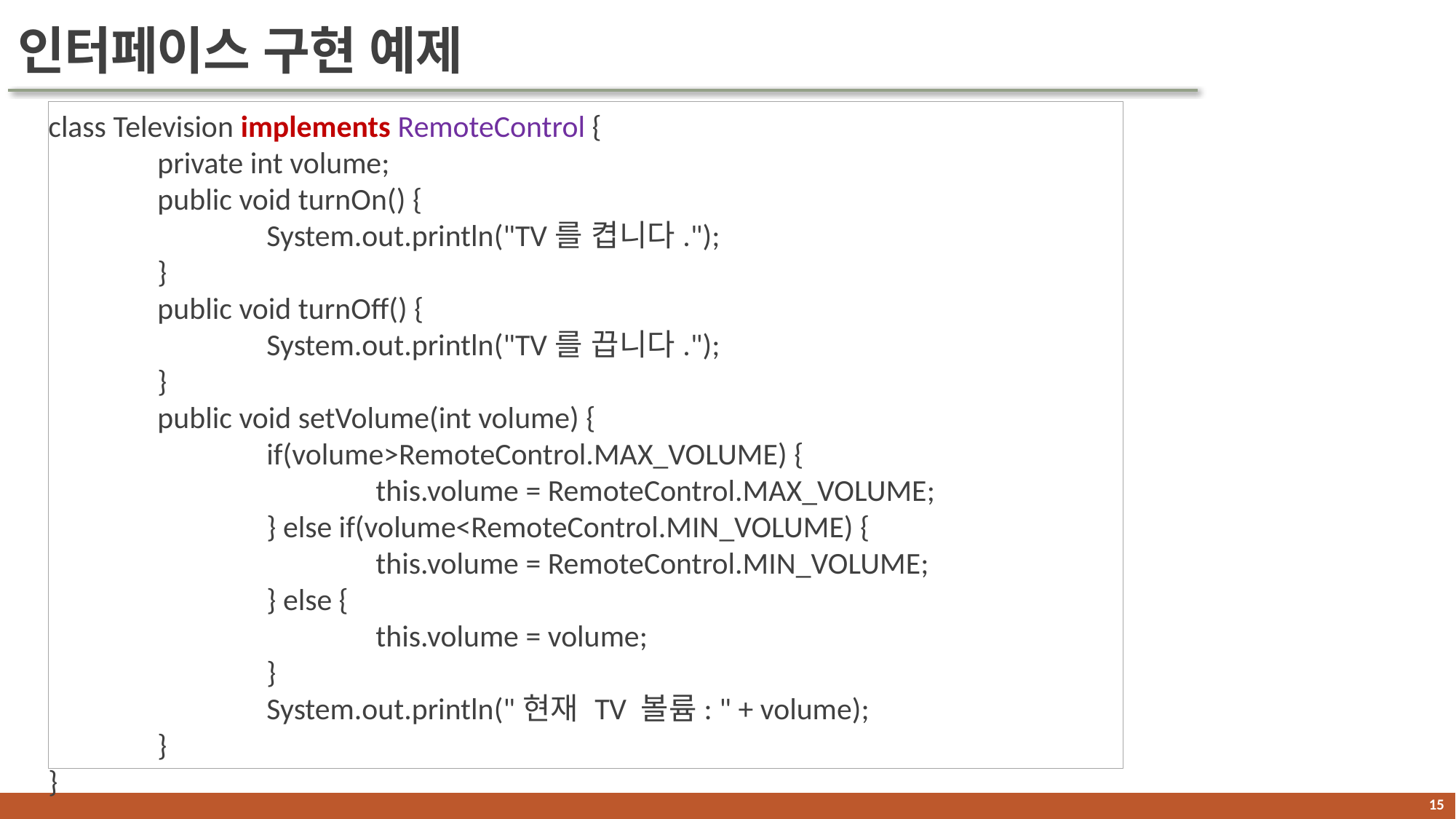

# 인터페이스 구현 예제
class Television implements RemoteControl {
	private int volume;
	public void turnOn() {
		System.out.println("TV를 켭니다.");
	}
	public void turnOff() {
		System.out.println("TV를 끕니다.");
	}
	public void setVolume(int volume) {
		if(volume>RemoteControl.MAX_VOLUME) {
			this.volume = RemoteControl.MAX_VOLUME;
		} else if(volume<RemoteControl.MIN_VOLUME) {
			this.volume = RemoteControl.MIN_VOLUME;
		} else {
			this.volume = volume;
		}
		System.out.println("현재 TV 볼륨: " + volume);
	}
}

15